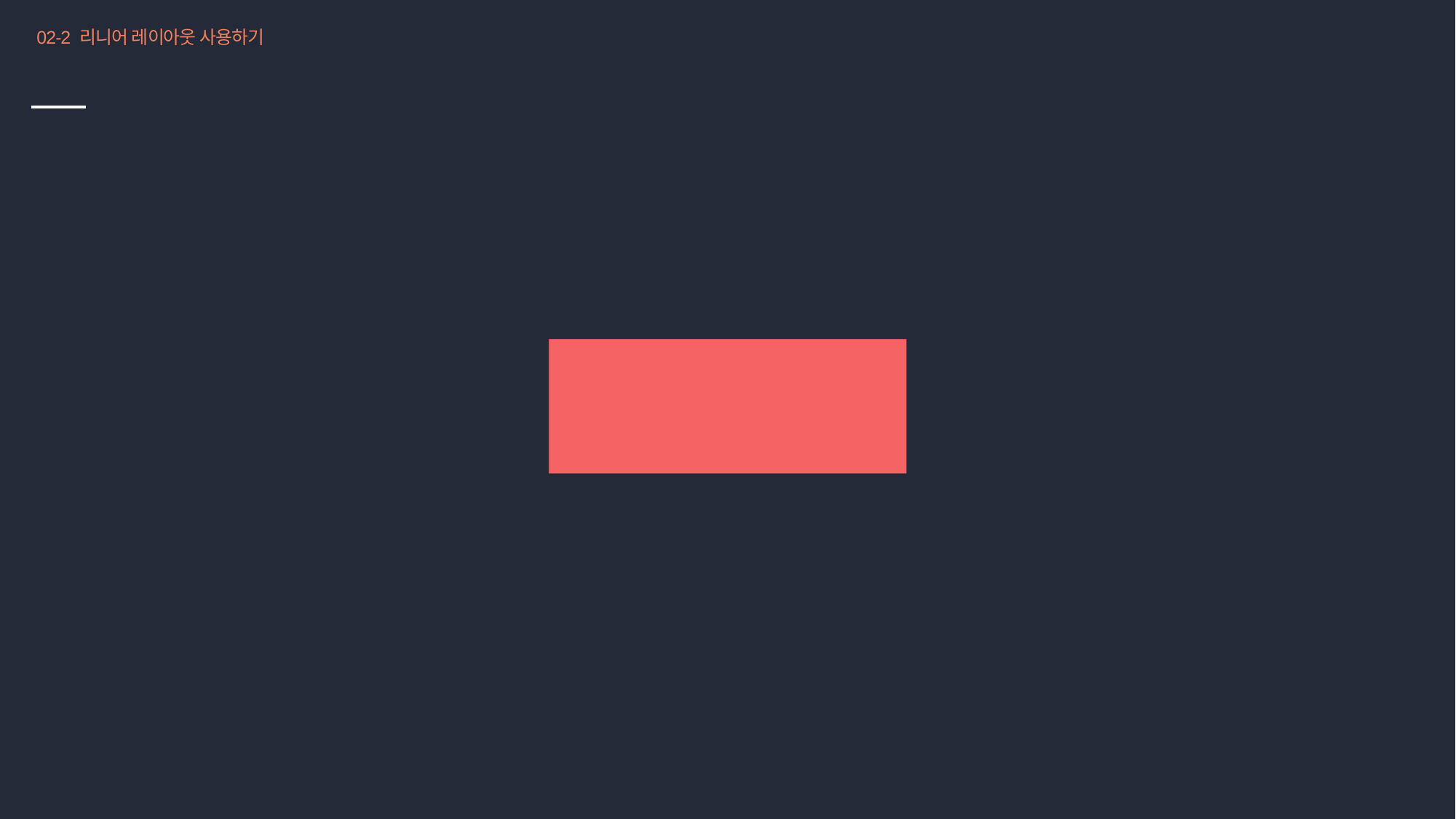

02-2 리니어 레이아웃 사용하기
리니어 레이아웃 사용하기

리니어 레이아웃

가장 쉬운 레이아웃